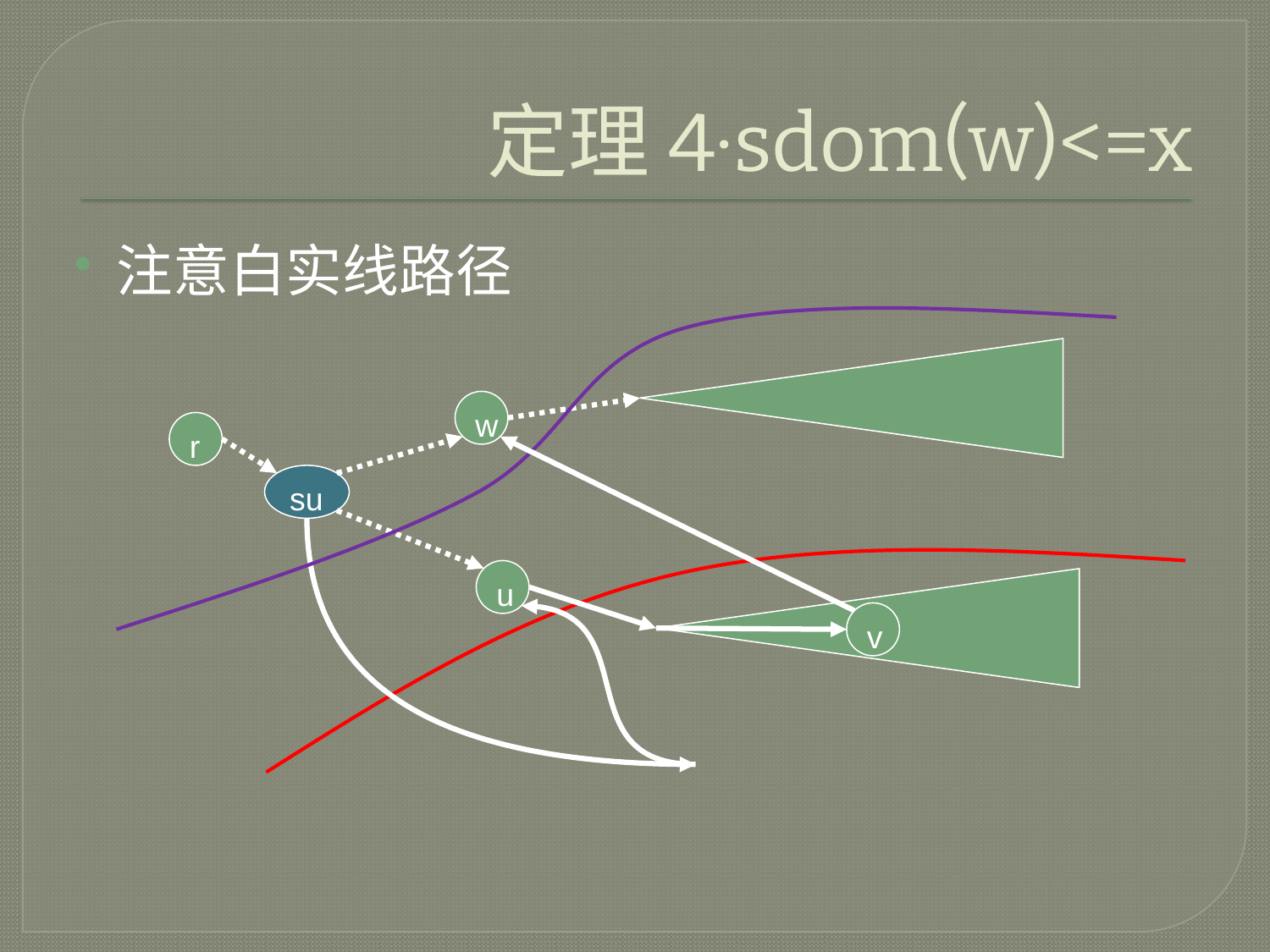

# 定理4·sdom(w)<=x

注意白实线路径

w
r

su

u
v